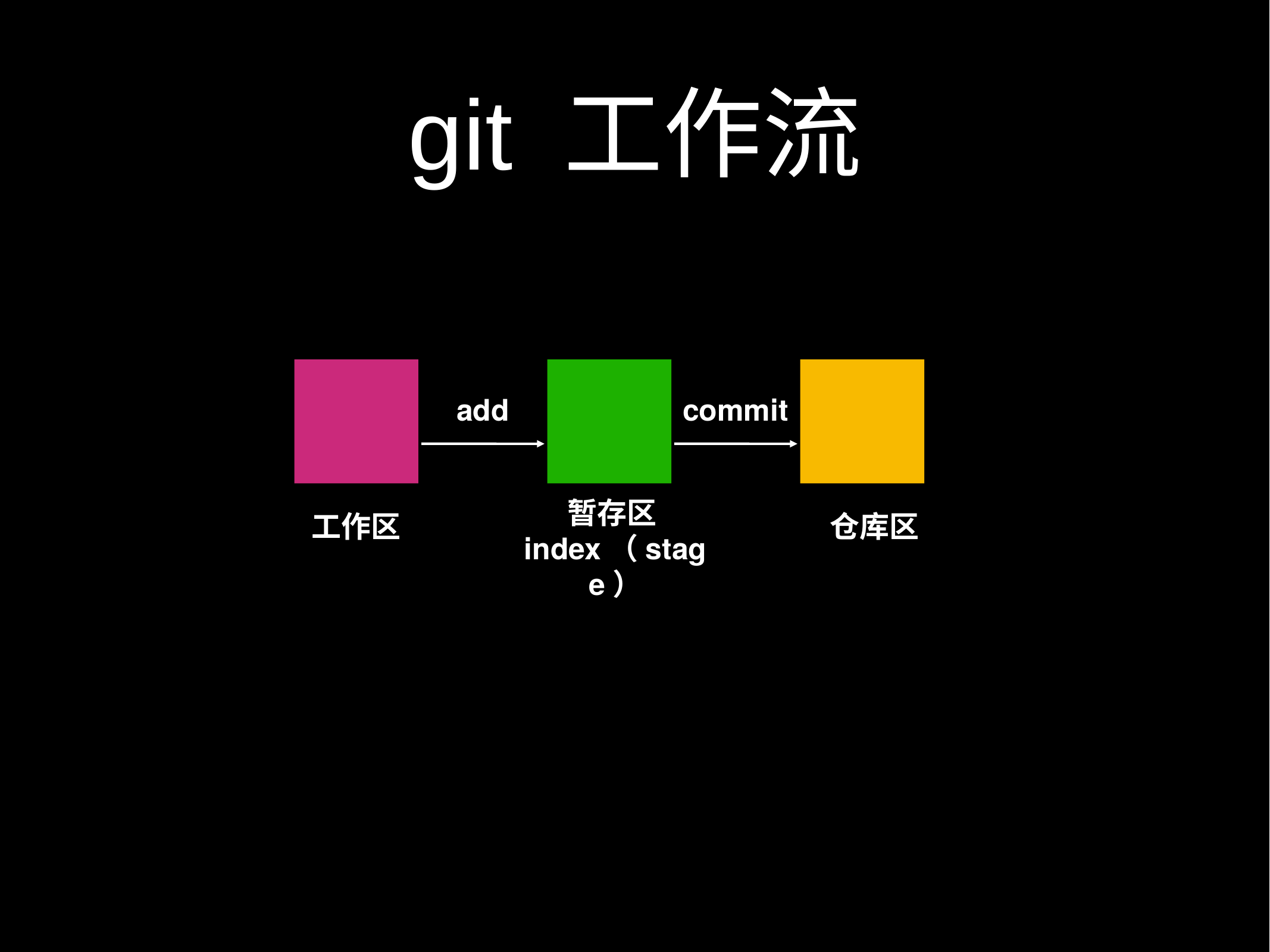

# git 工作流

add
commit

仓库区
工作区
暂存区index（stage）